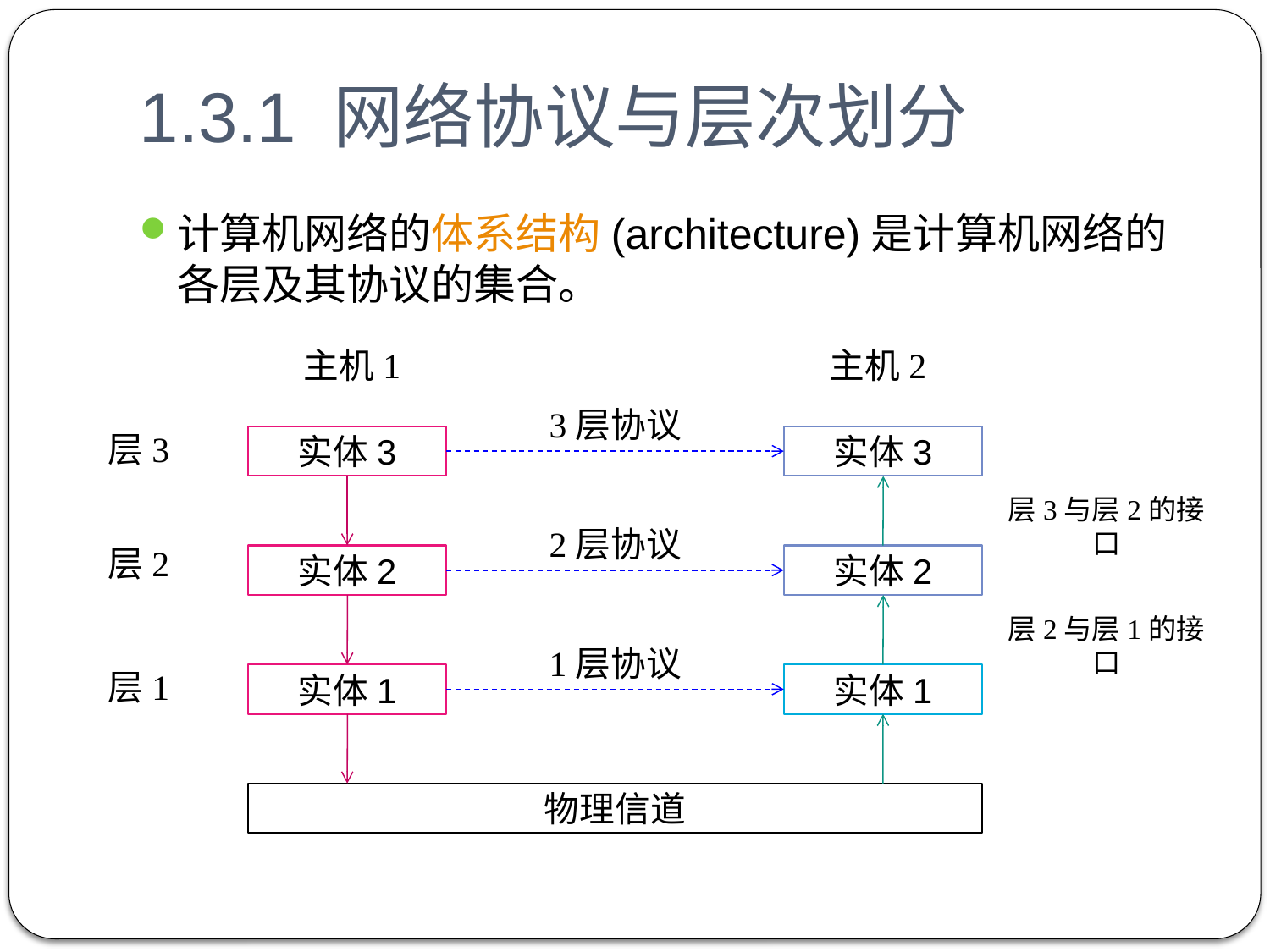

# 1.3.1 网络协议与层次划分
计算机网络的体系结构(architecture)是计算机网络的各层及其协议的集合。

主机1
主机2
3层协议
层3
实体3
实体3
层3与层2的接口
2层协议
层2
实体2
实体2
层2与层1的接口
1层协议
层1
实体1
实体1
物理信道